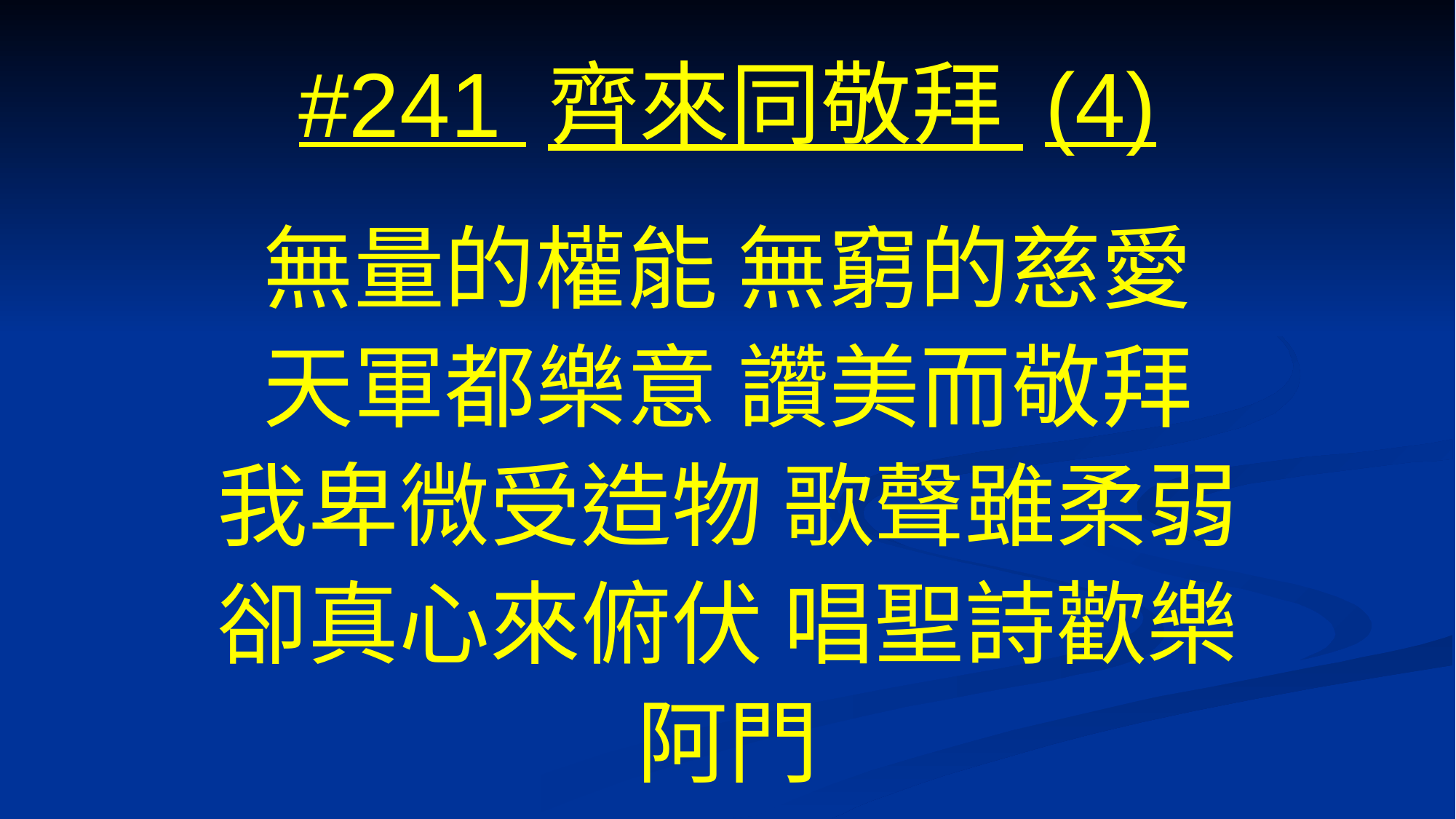

# #241 齊來同敬拜 (4)
無量的權能 無窮的慈愛
天軍都樂意 讚美而敬拜
我卑微受造物 歌聲雖柔弱
卻真心來俯伏 唱聖詩歡樂
阿門